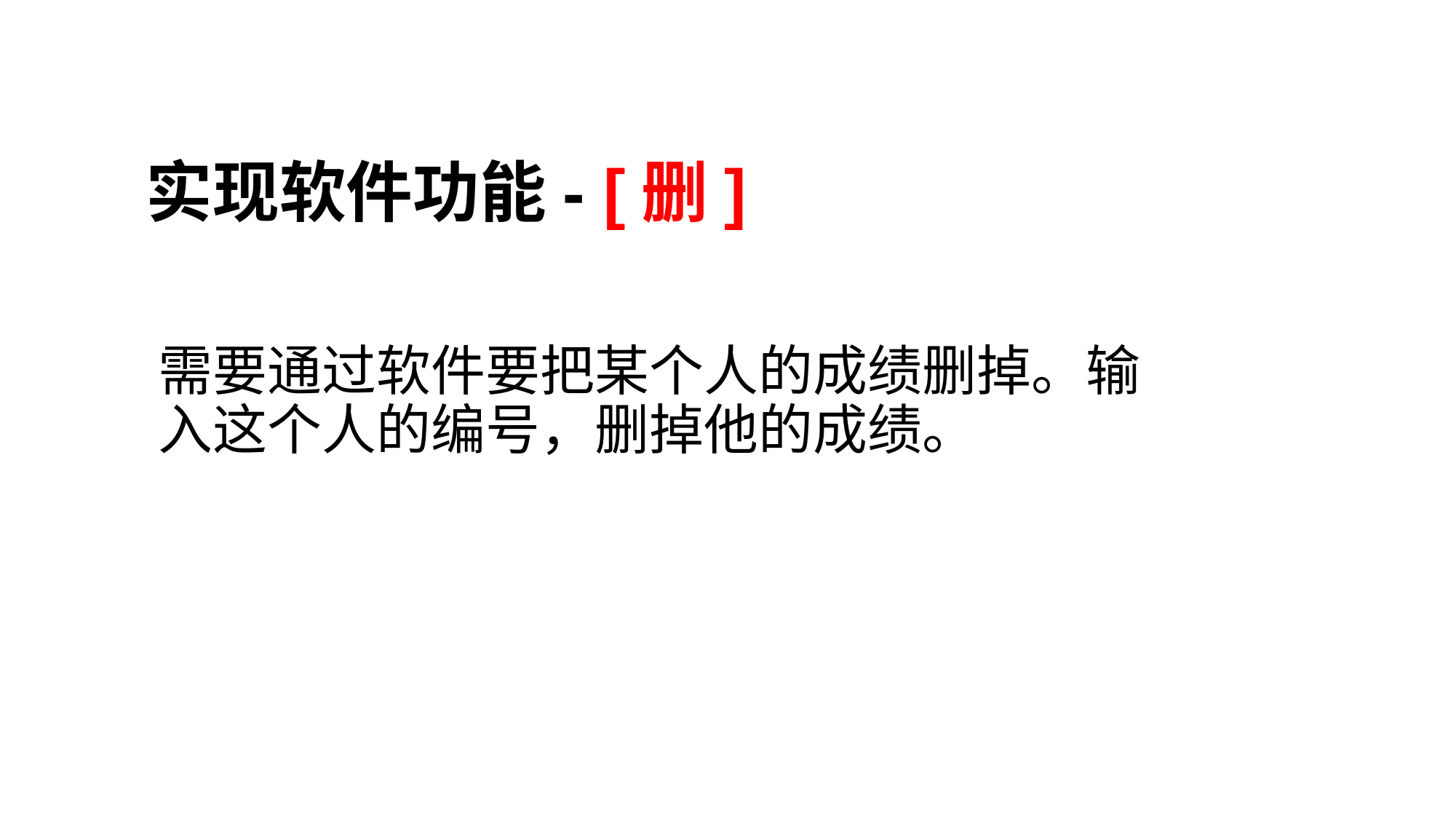

# 实现软件功能- [删]
需要通过软件要把某个人的成绩删掉。输入这个人的编号，删掉他的成绩。